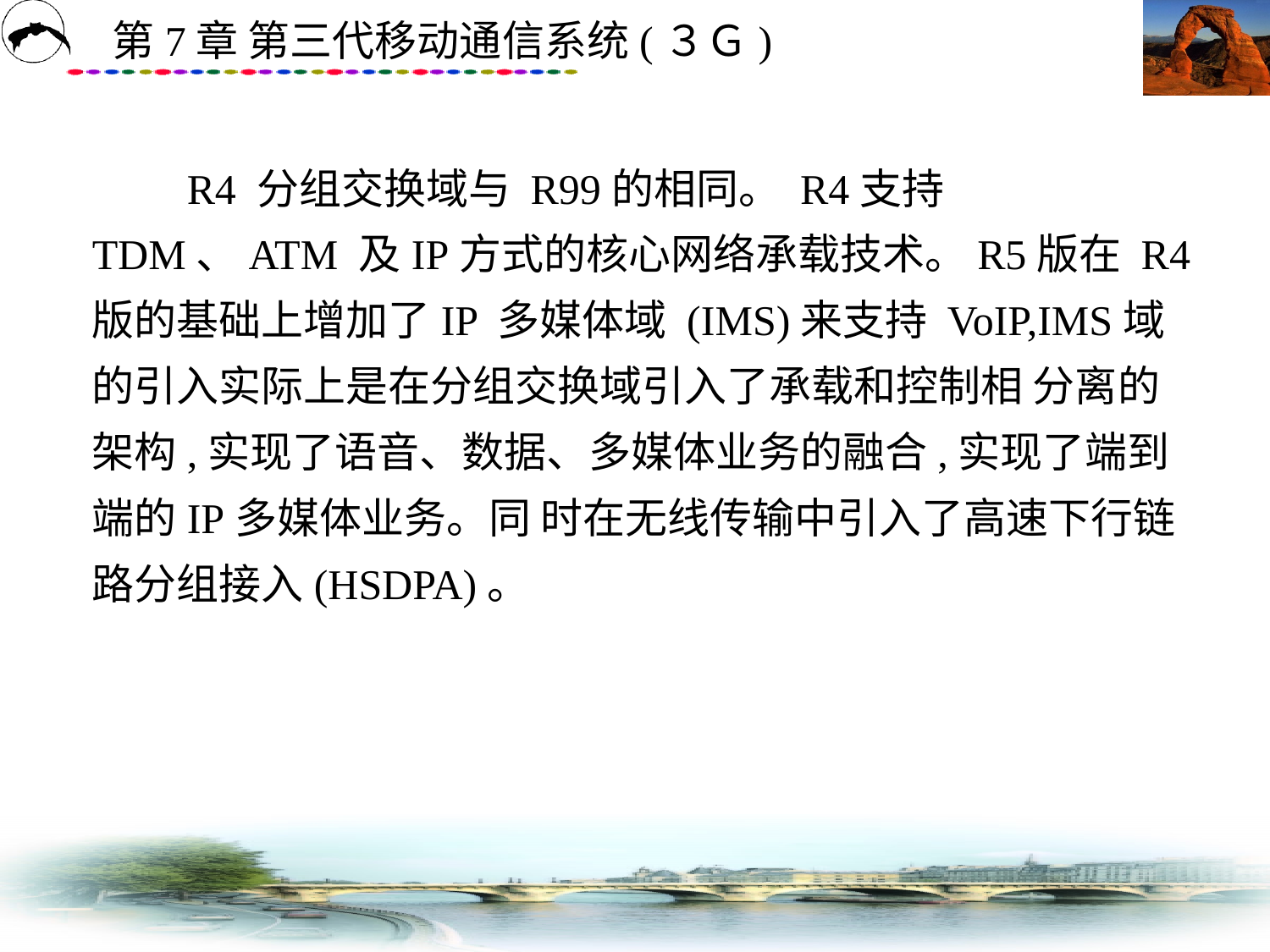

# R4 分组交换域与 R99的相同。 R4支持 TDM、ATM 及IP方式的核心网络承载技术。R5版在 R4版的基础上增加了IP 多媒体域 (IMS)来支持 VoIP,IMS域的引入实际上是在分组交换域引入了承载和控制相 分离的架构,实现了语音、数据、多媒体业务的融合,实现了端到端的IP多媒体业务。同 时在无线传输中引入了高速下行链路分组接入(HSDPA)。